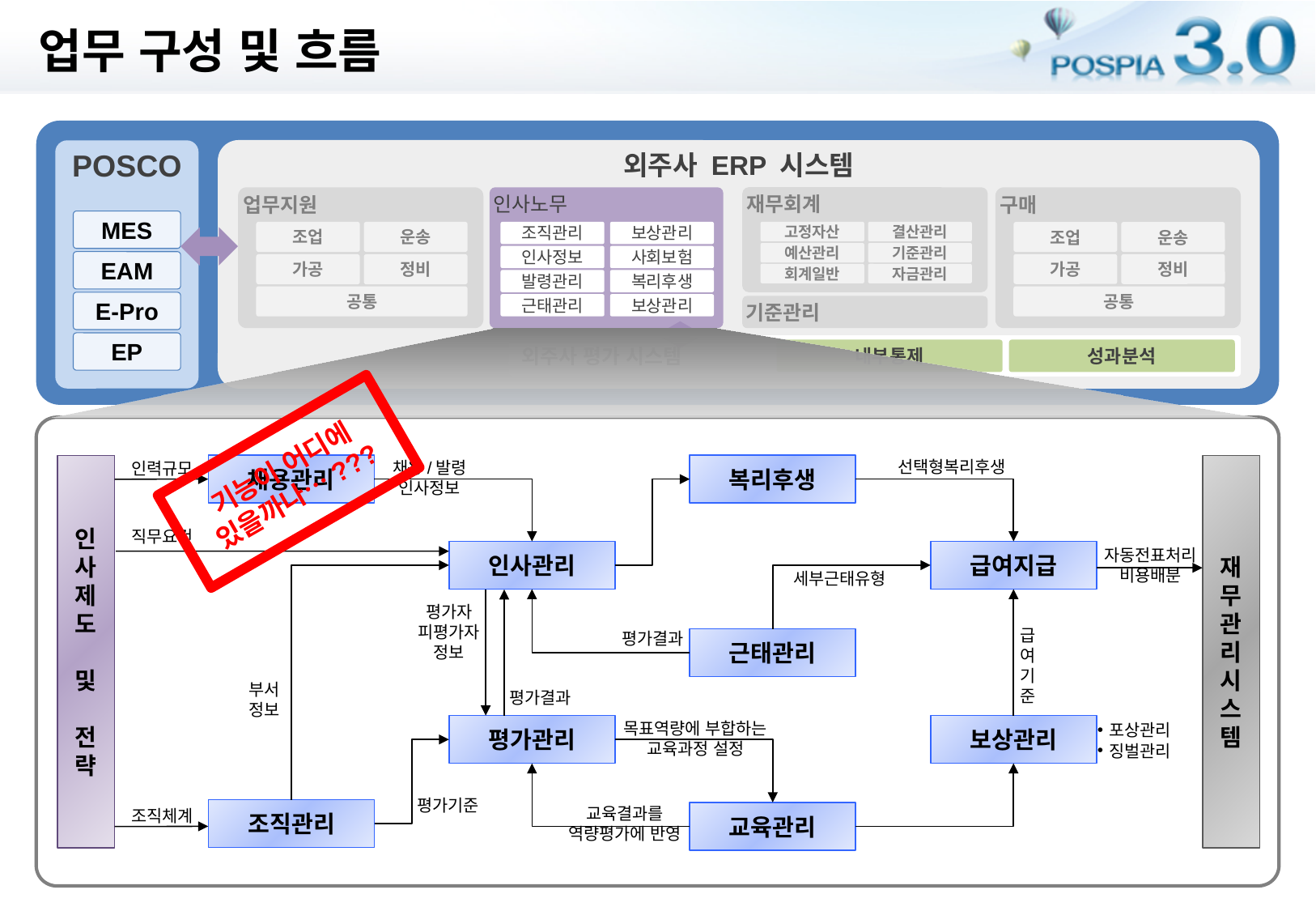

# 업무 구성 및 흐름

외주사 ERP 시스템
POSCO
MES
EAM
E-Pro
EP
업무지원
인사노무
재무회계
구매
조업
운송
조직관리
보상관리
고정자산
결산관리
조업
운송
예산관리
기준관리
인사정보
사회보험
가공
정비
가공
정비
회계일반
자금관리
발령관리
복리후생
공통
공통
근태관리
보상관리
기준관리

외주사 평가 시스템
내부통제
성과분석

기능이 어디에
있을까나…???
선택형복리후생
채용/발령
인사정보
채용관리
복리후생
인
사
제
도

및

전
략
재
무
관
리
시
스
템
인력규모
직무요건
인사관리
급여지급
자동전표처리
비용배분
세부근태유형
평가자
피평가자
정보
급
여
기
준
평가결과
근태관리
부서
정보
평가결과
목표역량에 부합하는
교육과정 설정
평가관리
보상관리
포상관리
징벌관리
평가기준
조직관리
교육결과를
역량평가에 반영
교육관리
조직체계